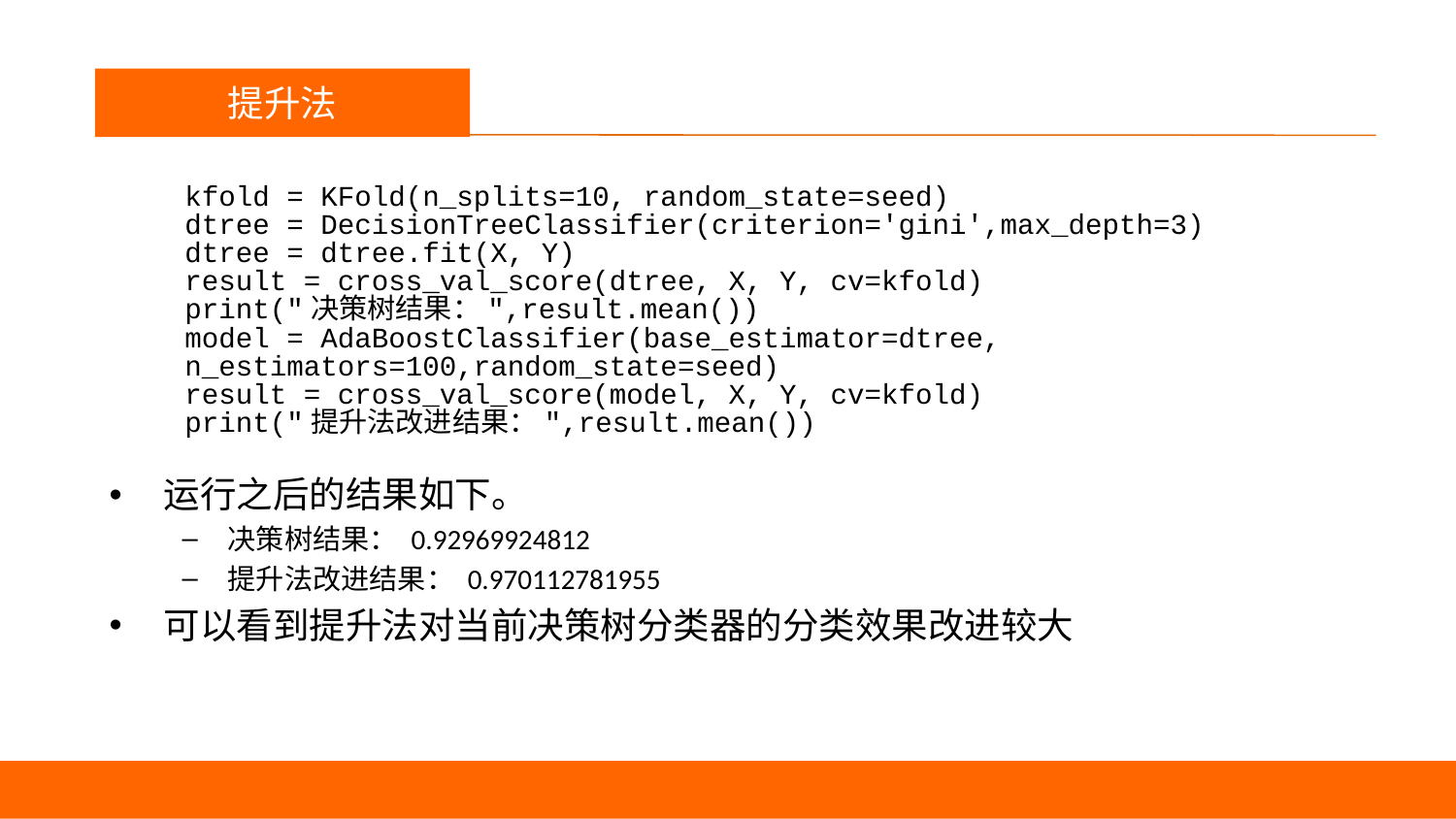

议程
提升法

运行之后的结果如下。
决策树结果： 0.92969924812
提升法改进结果： 0.970112781955
可以看到提升法对当前决策树分类器的分类效果改进较大
kfold = KFold(n_splits=10, random_state=seed)
dtree = DecisionTreeClassifier(criterion='gini',max_depth=3)
dtree = dtree.fit(X, Y)
result = cross_val_score(dtree, X, Y, cv=kfold)
print("决策树结果：",result.mean())
model = AdaBoostClassifier(base_estimator=dtree, n_estimators=100,random_state=seed)
result = cross_val_score(model, X, Y, cv=kfold)
print("提升法改进结果：",result.mean())